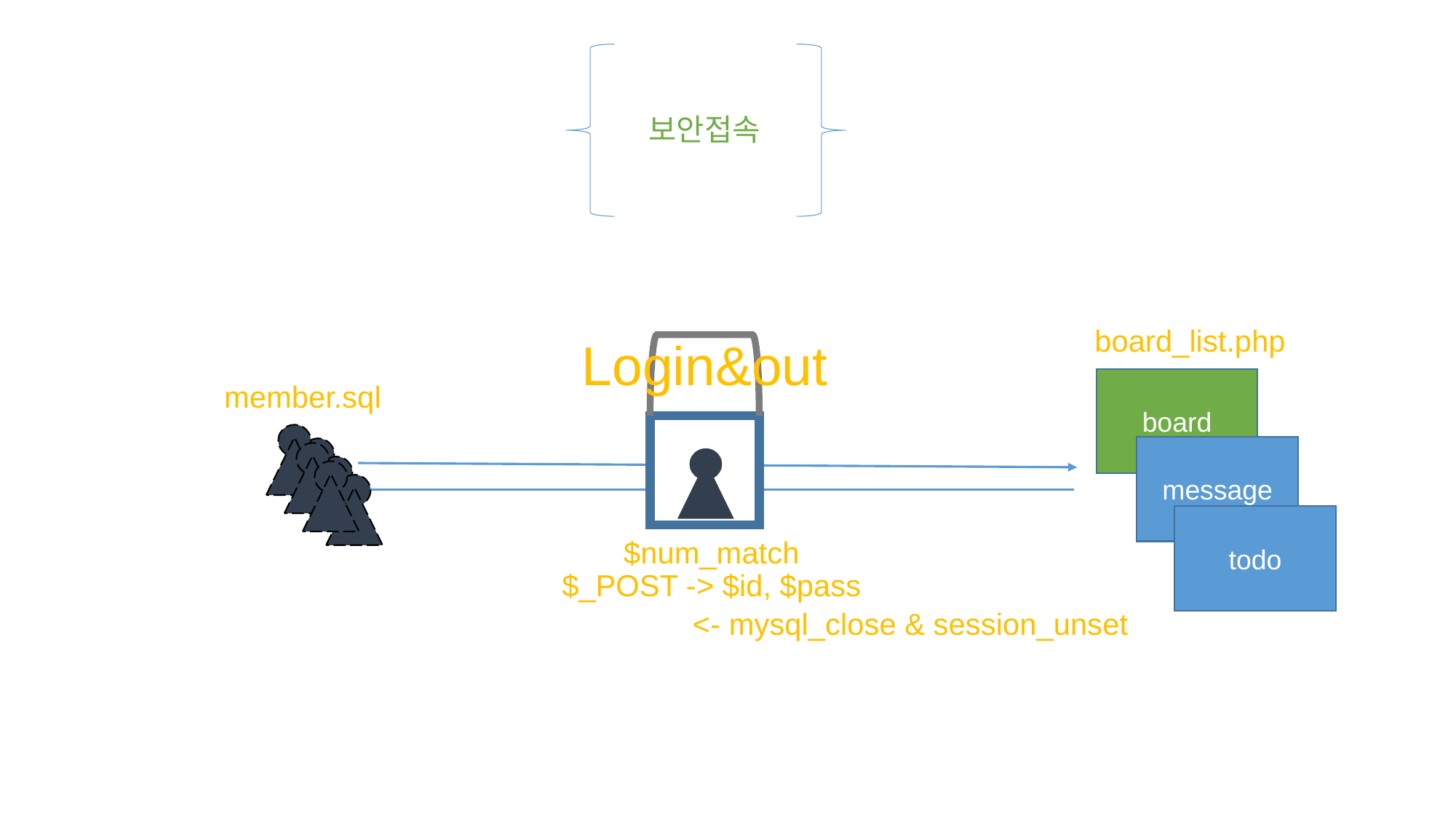

보안접속
board_list.php

Login&out
member.sql
board

message

todo
$num_match
$_POST -> $id, $pass
<- mysql_close & session_unset